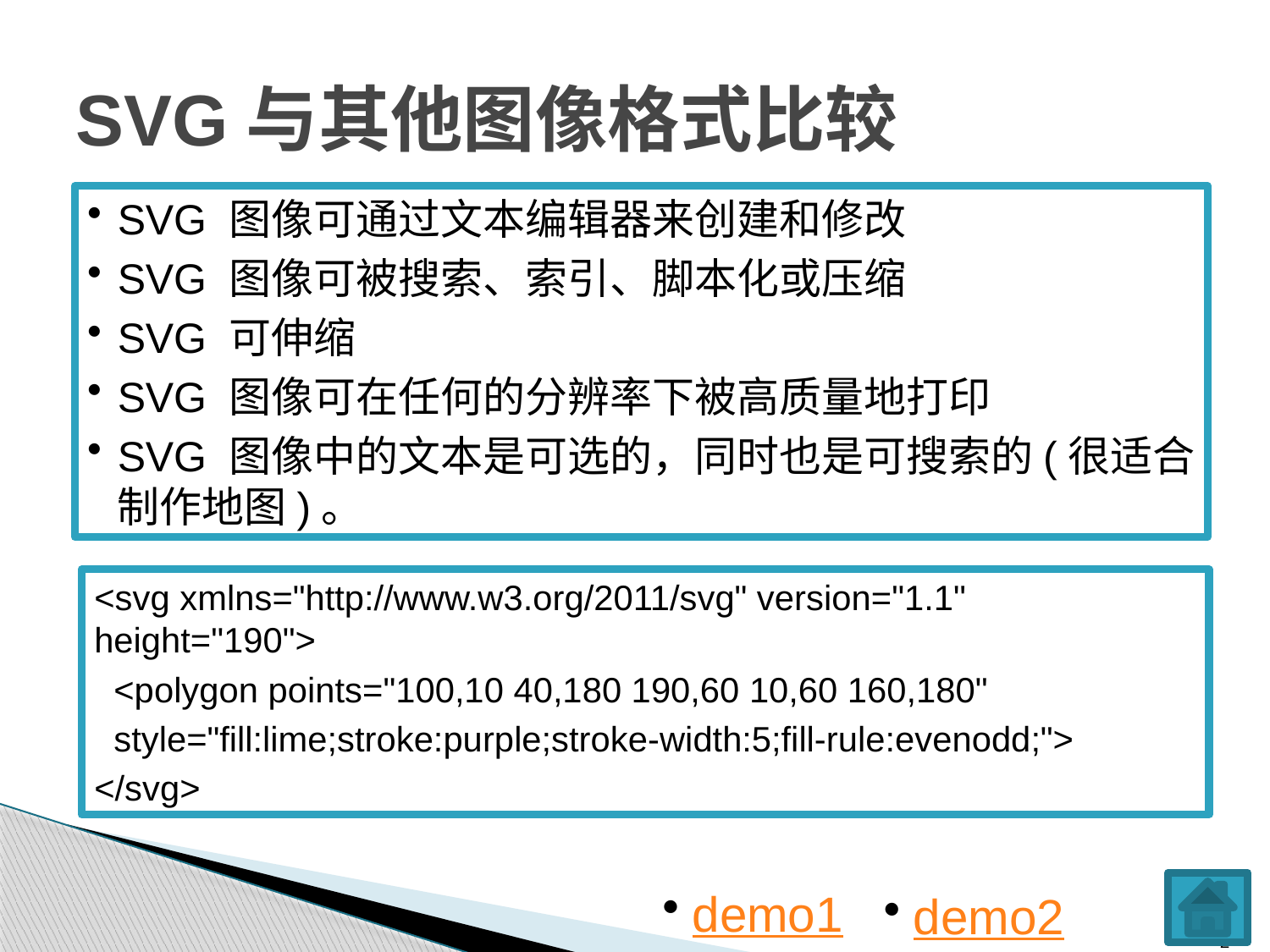

# SVG与其他图像格式比较
SVG 图像可通过文本编辑器来创建和修改
SVG 图像可被搜索、索引、脚本化或压缩
SVG 可伸缩
SVG 图像可在任何的分辨率下被高质量地打印
SVG 图像中的文本是可选的，同时也是可搜索的(很适合制作地图)。

<svg xmlns="http://www.w3.org/2011/svg" version="1.1" height="190">
  <polygon points="100,10 40,180 190,60 10,60 160,180"
  style="fill:lime;stroke:purple;stroke-width:5;fill-rule:evenodd;">
</svg>

demo1
demo2
72